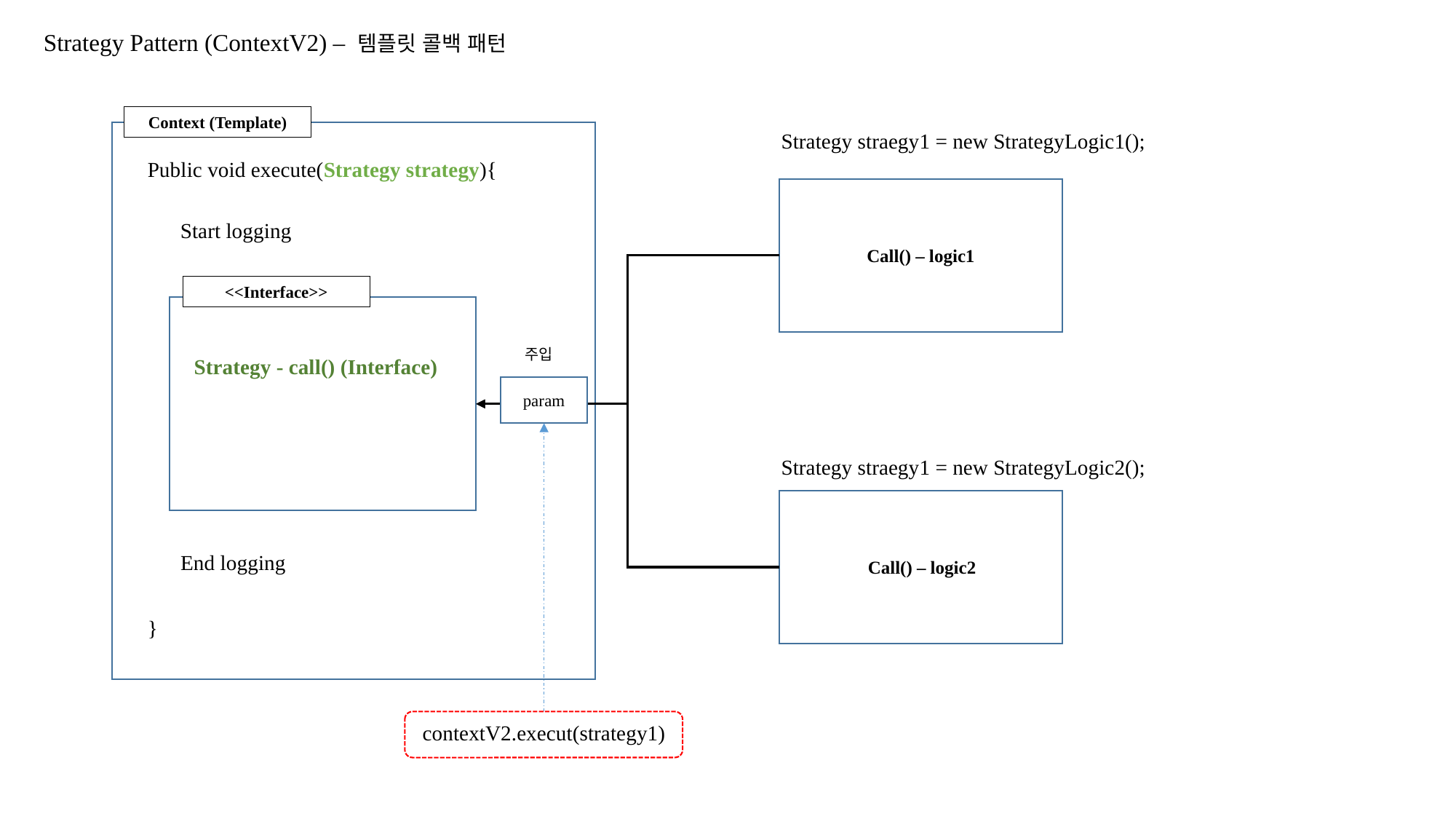

Strategy Pattern (ContextV2) – 템플릿 콜백 패턴
Context (Template)

Strategy straegy1 = new StrategyLogic1();

Call() – logic1
Start logging
<<Interface>>

주입
Strategy - call() (Interface)
param
Strategy straegy1 = new StrategyLogic2();

Call() – logic2
End logging

contextV2.execut(strategy1)
Public void execute(Strategy strategy){

}